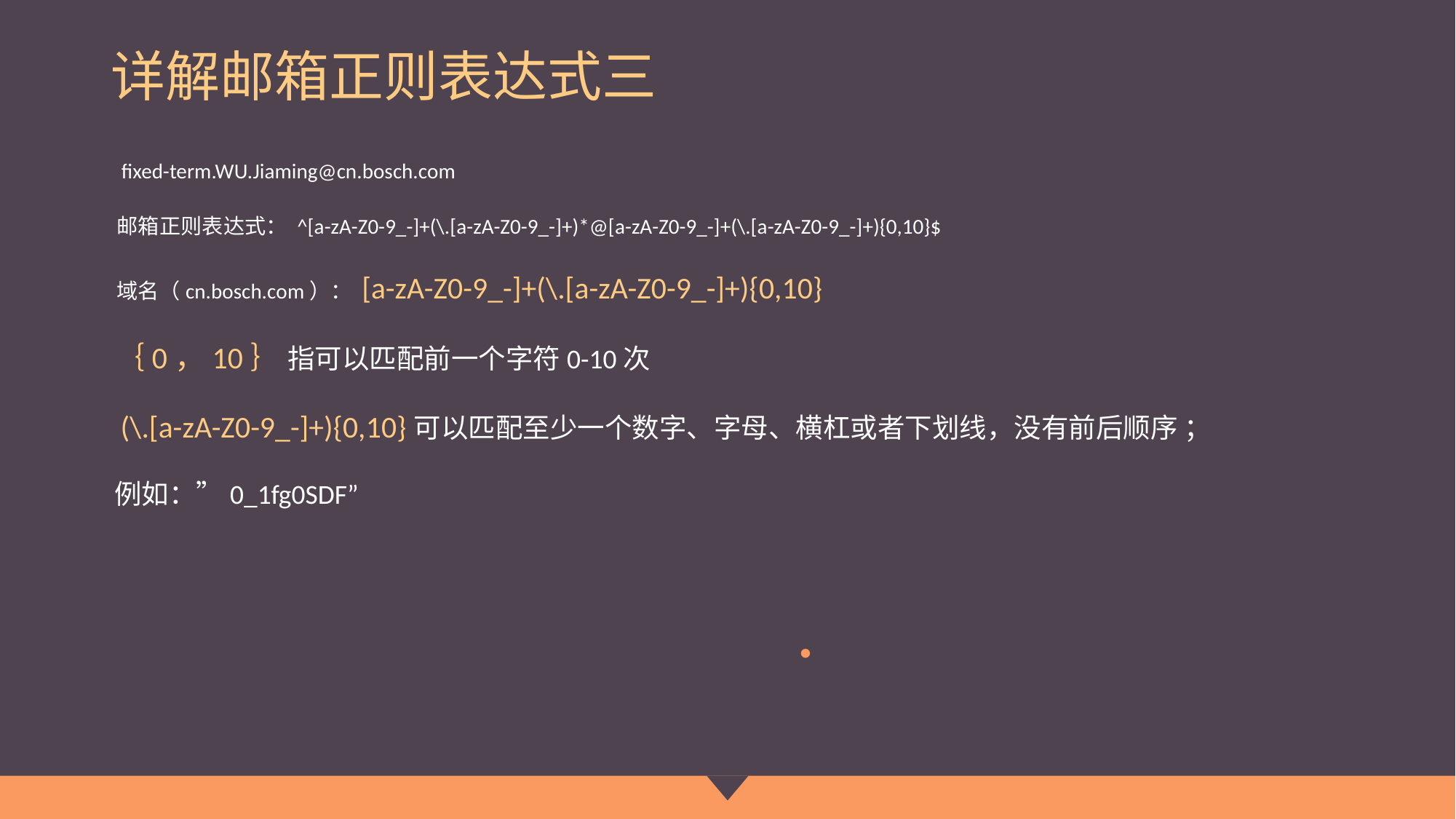

# 详解邮箱正则表达式三
fixed-term.WU.Jiaming@cn.bosch.com

邮箱正则表达式： ^[a-zA-Z0-9_-]+(\.[a-zA-Z0-9_-]+)*@[a-zA-Z0-9_-]+(\.[a-zA-Z0-9_-]+){0,10}$
域名（cn.bosch.com）： [a-zA-Z0-9_-]+(\.[a-zA-Z0-9_-]+){0,10}
｛0，10｝ 指可以匹配前一个字符0-10次

 (\.[a-zA-Z0-9_-]+){0,10}可以匹配至少一个数字、字母、横杠或者下划线，没有前后顺序 ；

例如：”0_1fg0SDF”